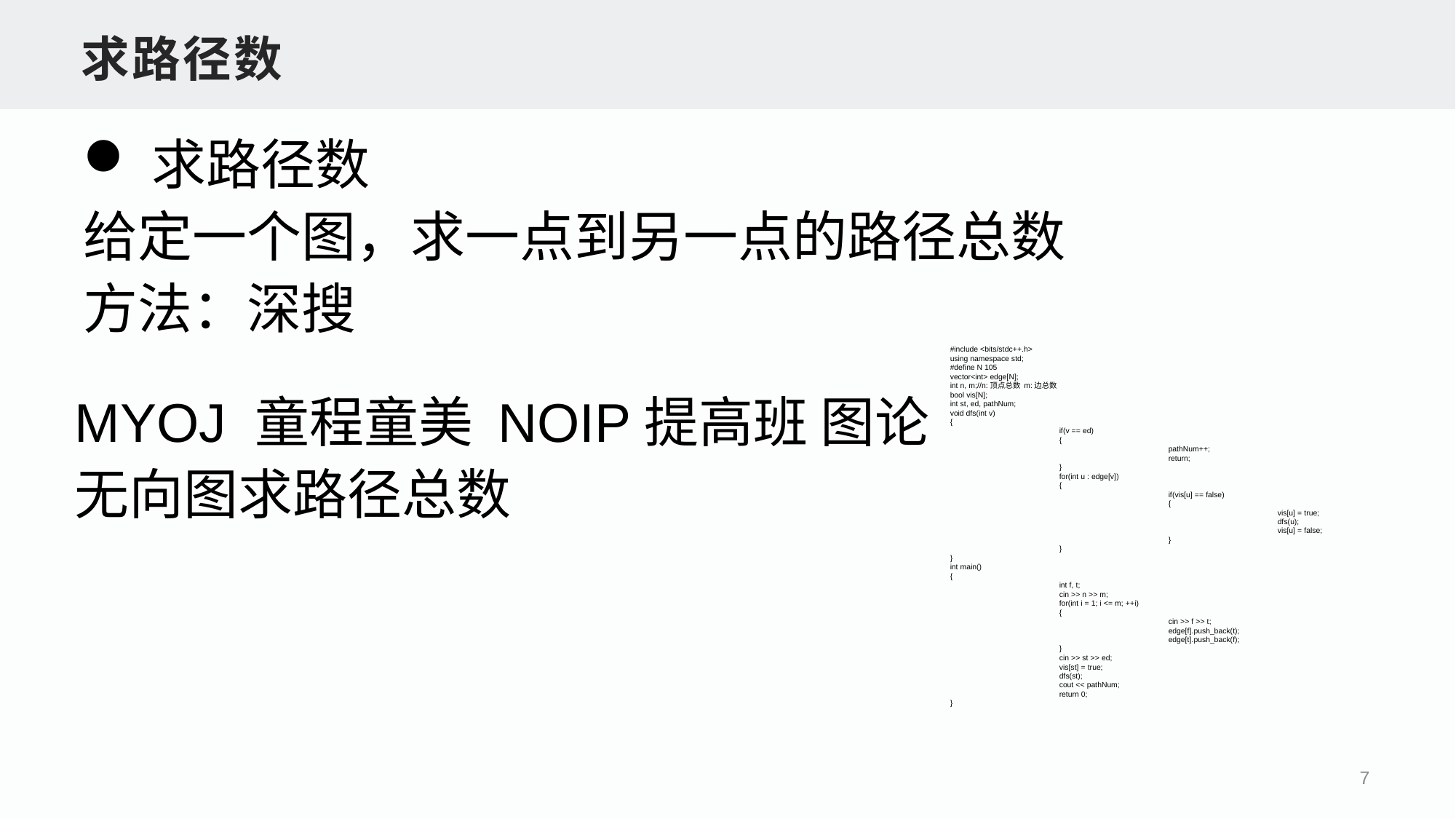

求路径数
求路径数
给定一个图，求一点到另一点的路径总数
方法：深搜
#include <bits/stdc++.h>
using namespace std;
#define N 105
vector<int> edge[N];
int n, m;//n:顶点总数 m:边总数
bool vis[N];
int st, ed, pathNum;
void dfs(int v)
{
	if(v == ed)
	{
		pathNum++;
		return;
	}
	for(int u : edge[v])
	{
		if(vis[u] == false)
		{
			vis[u] = true;
			dfs(u);
			vis[u] = false;
		}
	}
}
int main()
{
	int f, t;
	cin >> n >> m;
	for(int i = 1; i <= m; ++i)
	{
		cin >> f >> t;
		edge[f].push_back(t);
		edge[t].push_back(f);
	}
	cin >> st >> ed;
	vis[st] = true;
	dfs(st);
	cout << pathNum;
	return 0;
}
MYOJ 童程童美 NOIP提高班 图论
无向图求路径总数
7